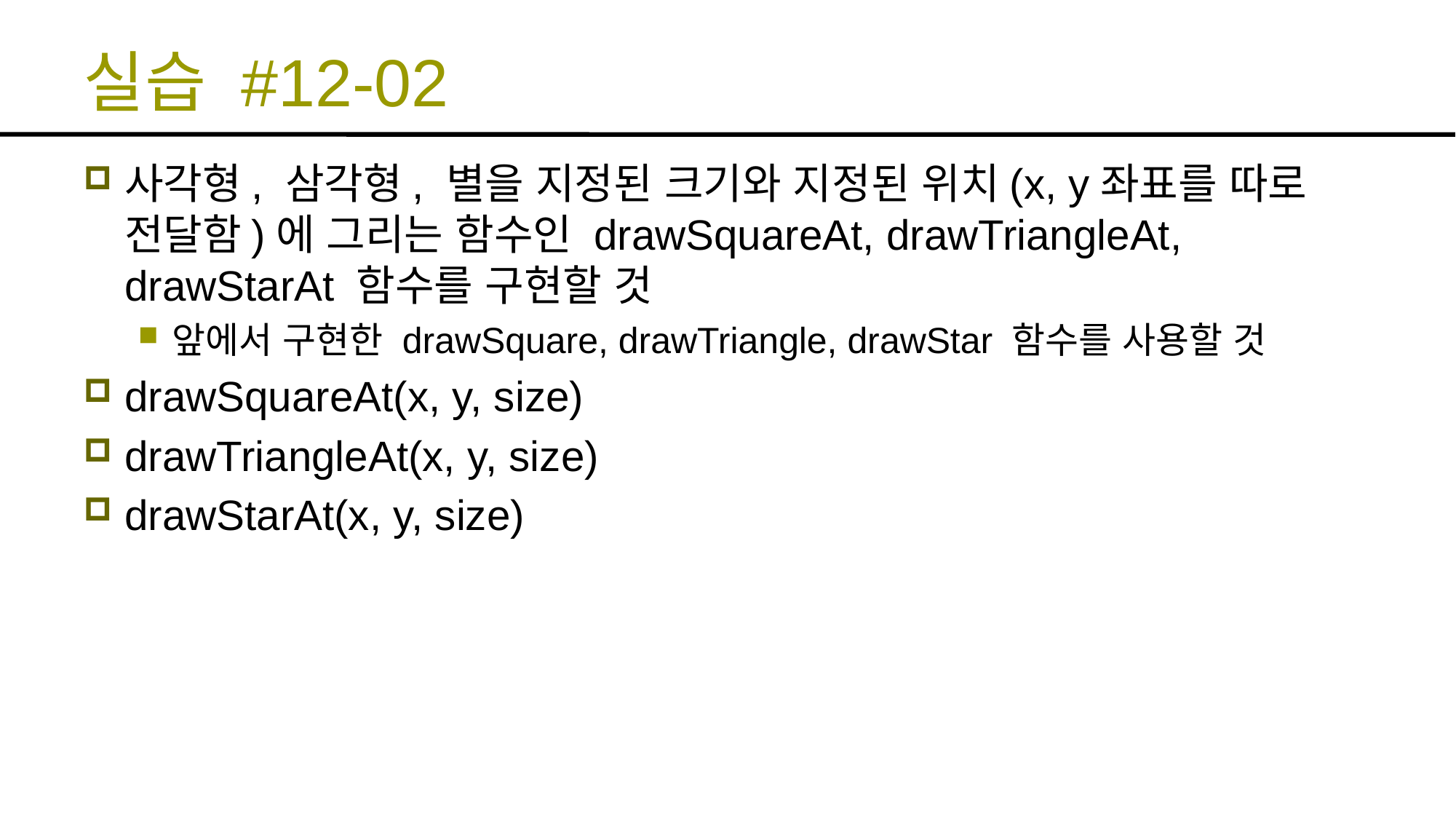

# 실습 #12-02
사각형, 삼각형, 별을 지정된 크기와 지정된 위치(x, y좌표를 따로 전달함)에 그리는 함수인 drawSquareAt, drawTriangleAt, drawStarAt 함수를 구현할 것
앞에서 구현한 drawSquare, drawTriangle, drawStar 함수를 사용할 것
drawSquareAt(x, y, size)
drawTriangleAt(x, y, size)
drawStarAt(x, y, size)